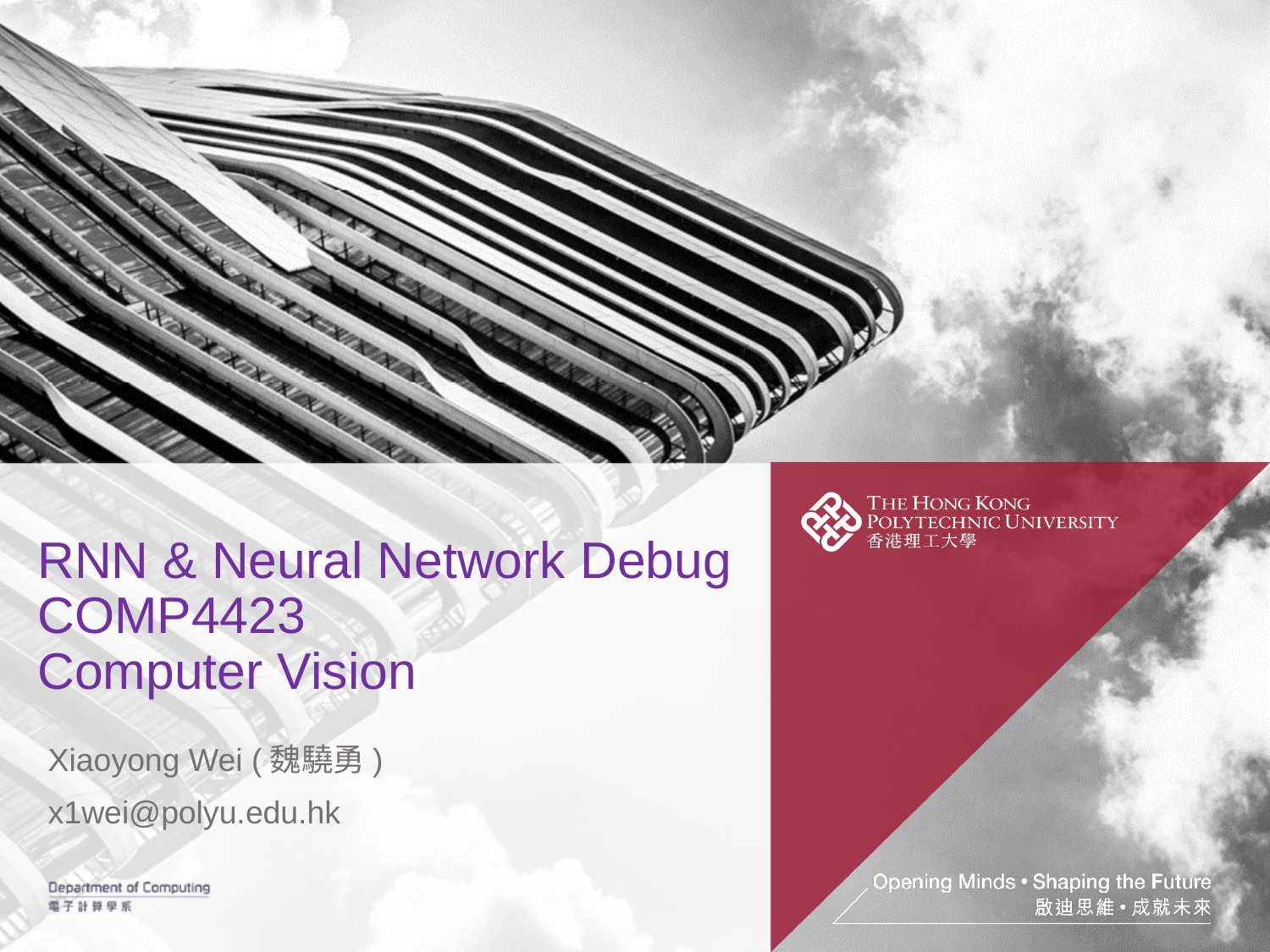

# RNN & Neural Network Debug COMP4423 Computer Vision
Xiaoyong Wei (魏驍勇)
x1wei@polyu.edu.hk